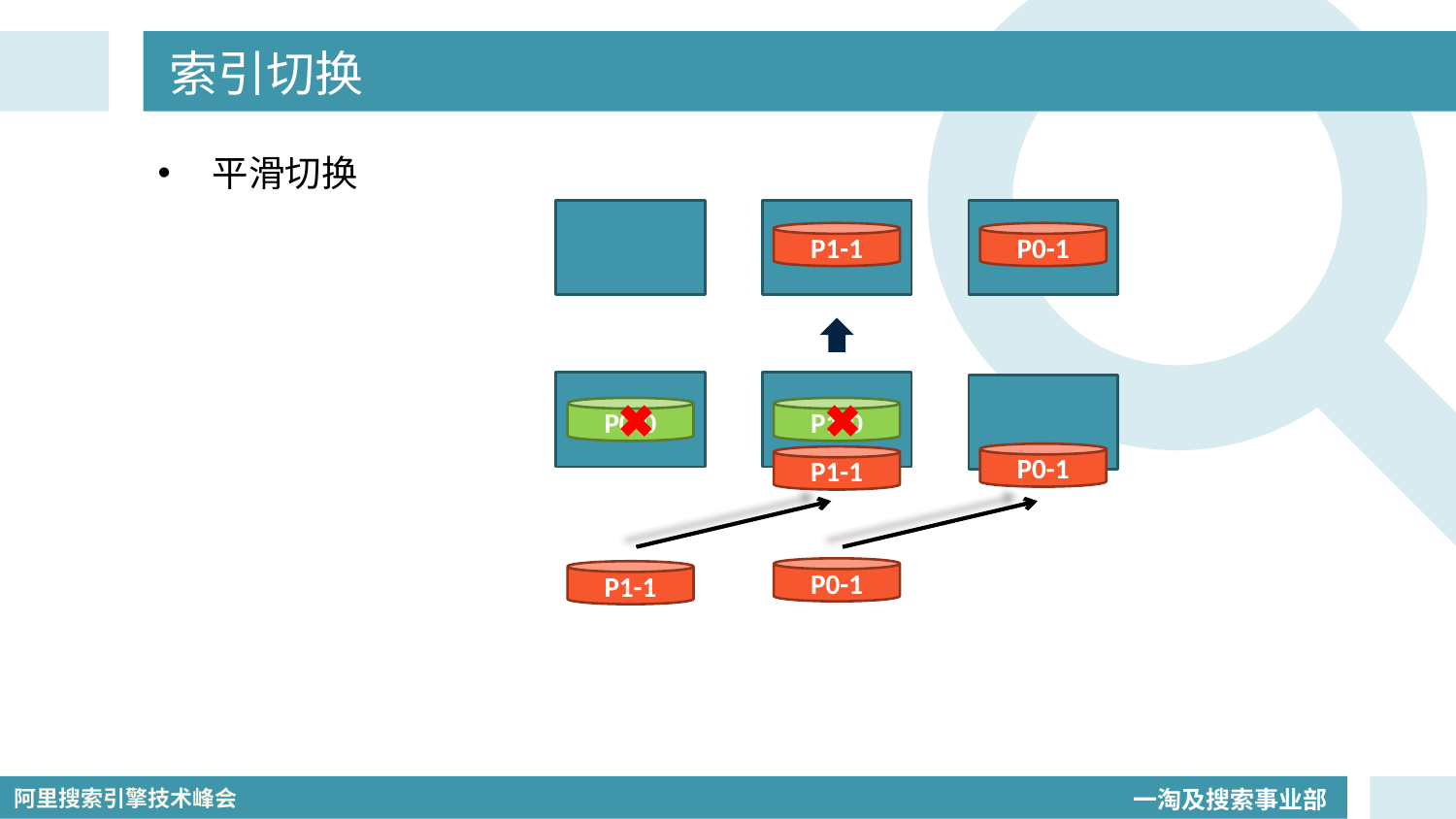

# 索引切换
平滑切换

P1-1
P0-1

P0-0

P1-0

P0-1
P1-1
P0-1
P1-1